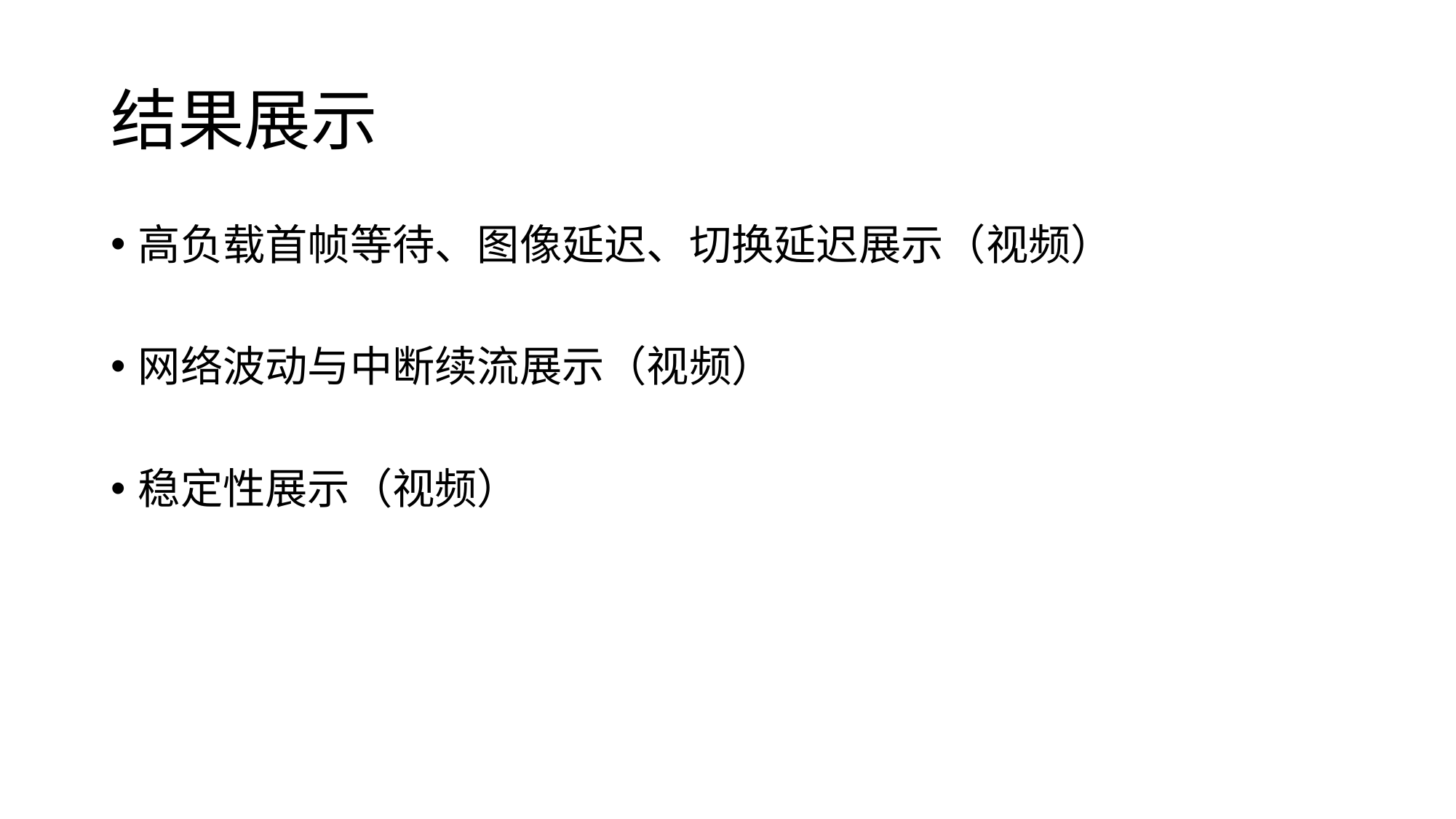

# 结果展示
高负载首帧等待、图像延迟、切换延迟展示（视频）

网络波动与中断续流展示（视频）

稳定性展示（视频）